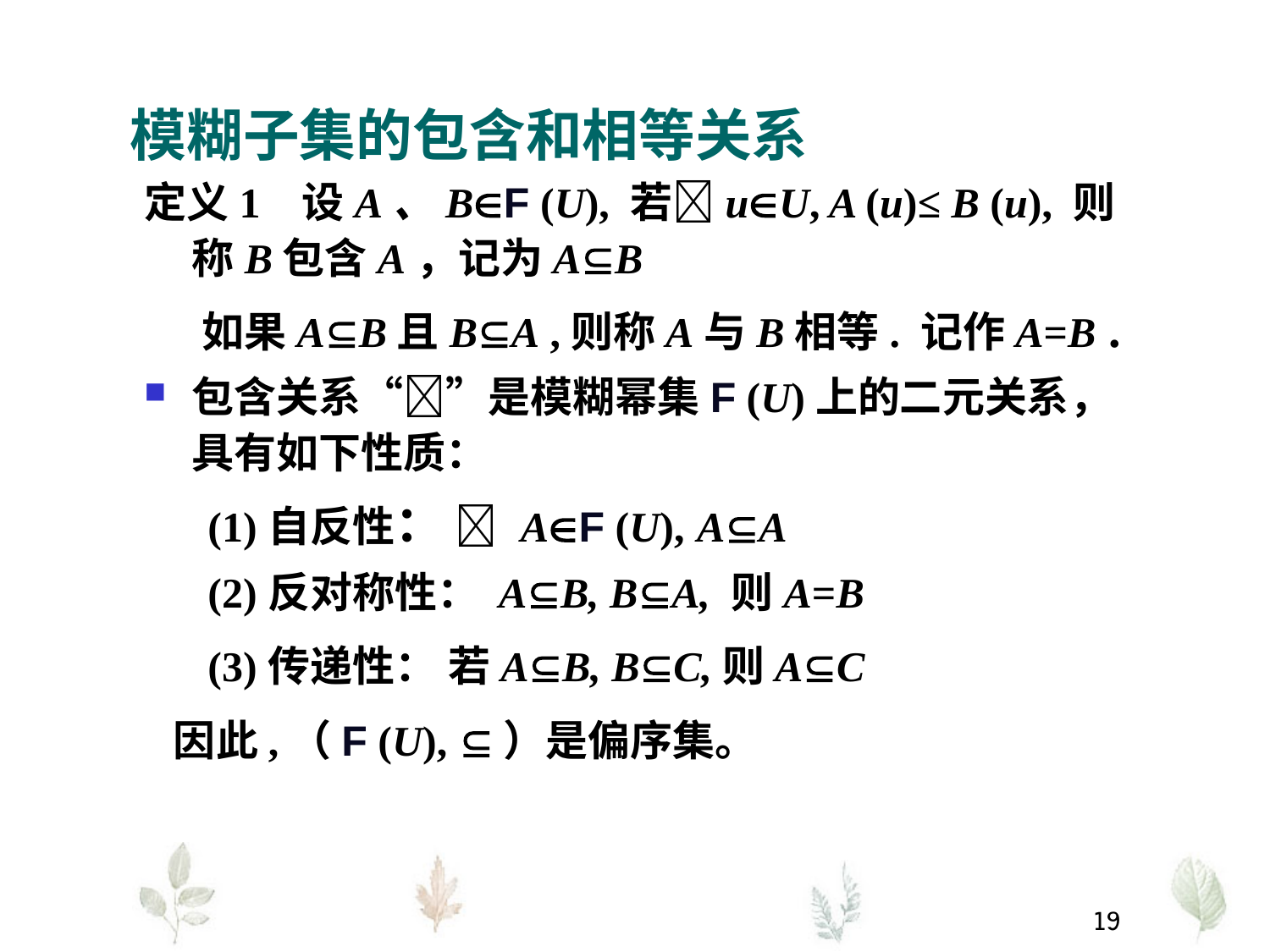

模糊子集的包含和相等关系
定义1   设A、B∈F (U), 若∀u∈U, A (u)≤ B (u), 则称B包含A，记为A⊆B
     如果A⊆B且B⊆A ,则称A与B相等. 记作A=B .
包含关系“⊆”是模糊幂集F (U)上的二元关系，具有如下性质：
      (1)自反性： ∀ A∈F (U), A⊆A
      (2)反对称性： A⊆B, B⊆A, 则A=B
      (3)传递性： 若A⊆B, B⊆C,则A⊆C
  因此,（F (U), ⊆）是偏序集。
19